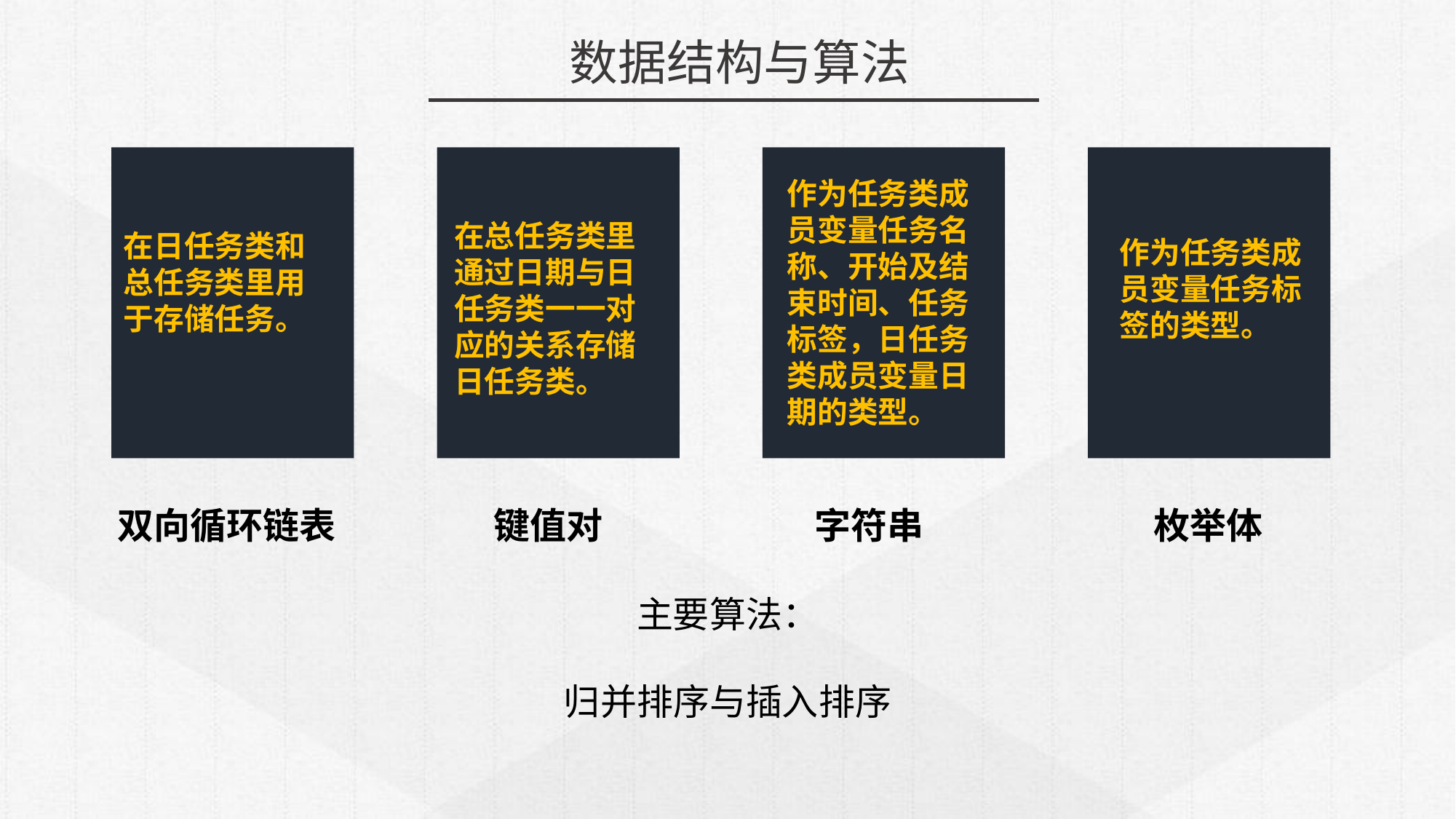

数据结构与算法

作为任务类成员变量任务名称、开始及结束时间、任务标签，日任务类成员变量日期的类型。
在总任务类里通过日期与日任务类一一对应的关系存储日任务类。
在日任务类和总任务类里用于存储任务。
作为任务类成员变量任务标签的类型。
双向循环链表
枚举体
字符串
键值对
主要算法：

归并排序与插入排序